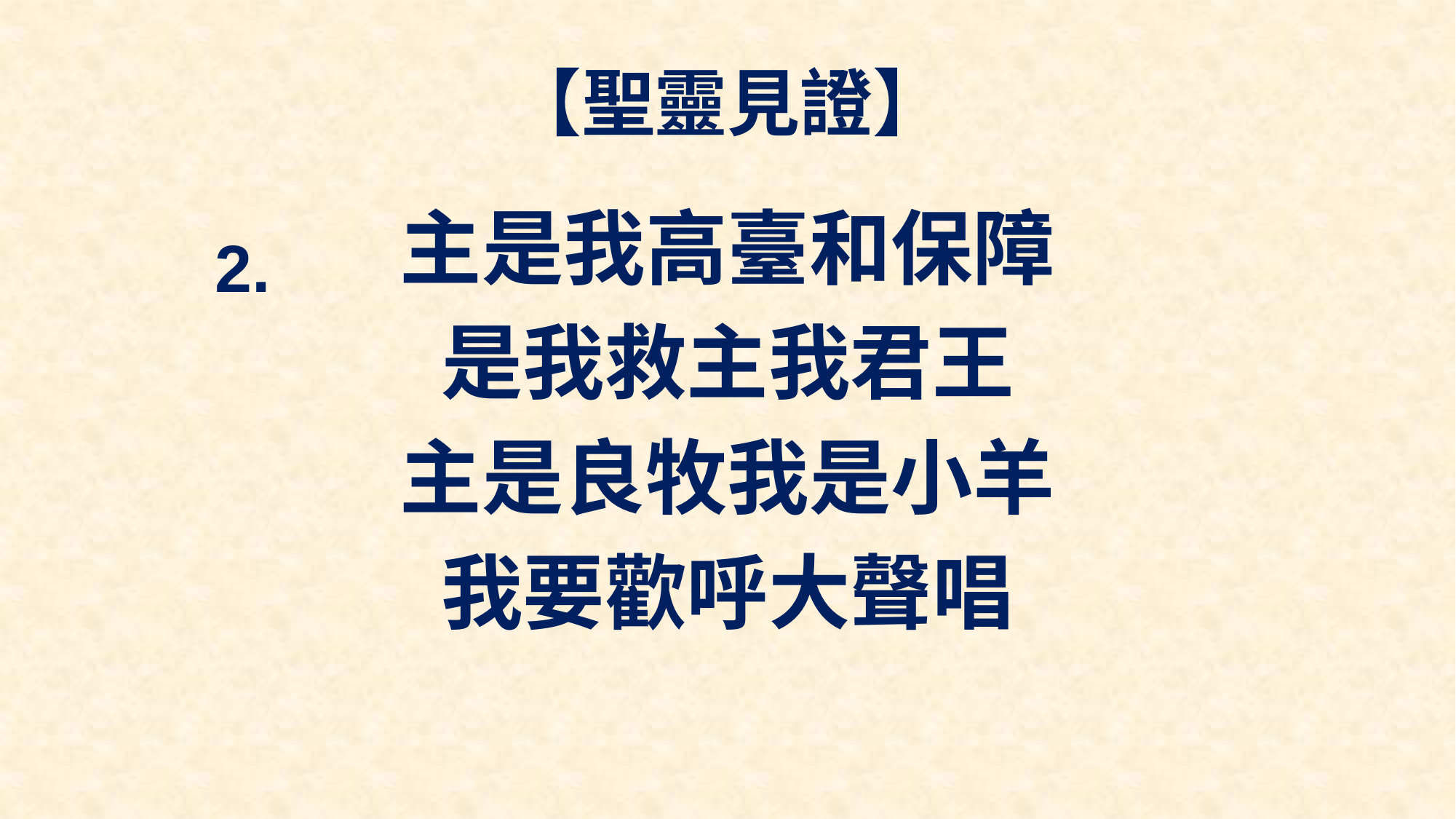

# 【聖靈見證】
主是我高臺和保障
是我救主我君王
主是良牧我是小羊
我要歡呼大聲唱
2.